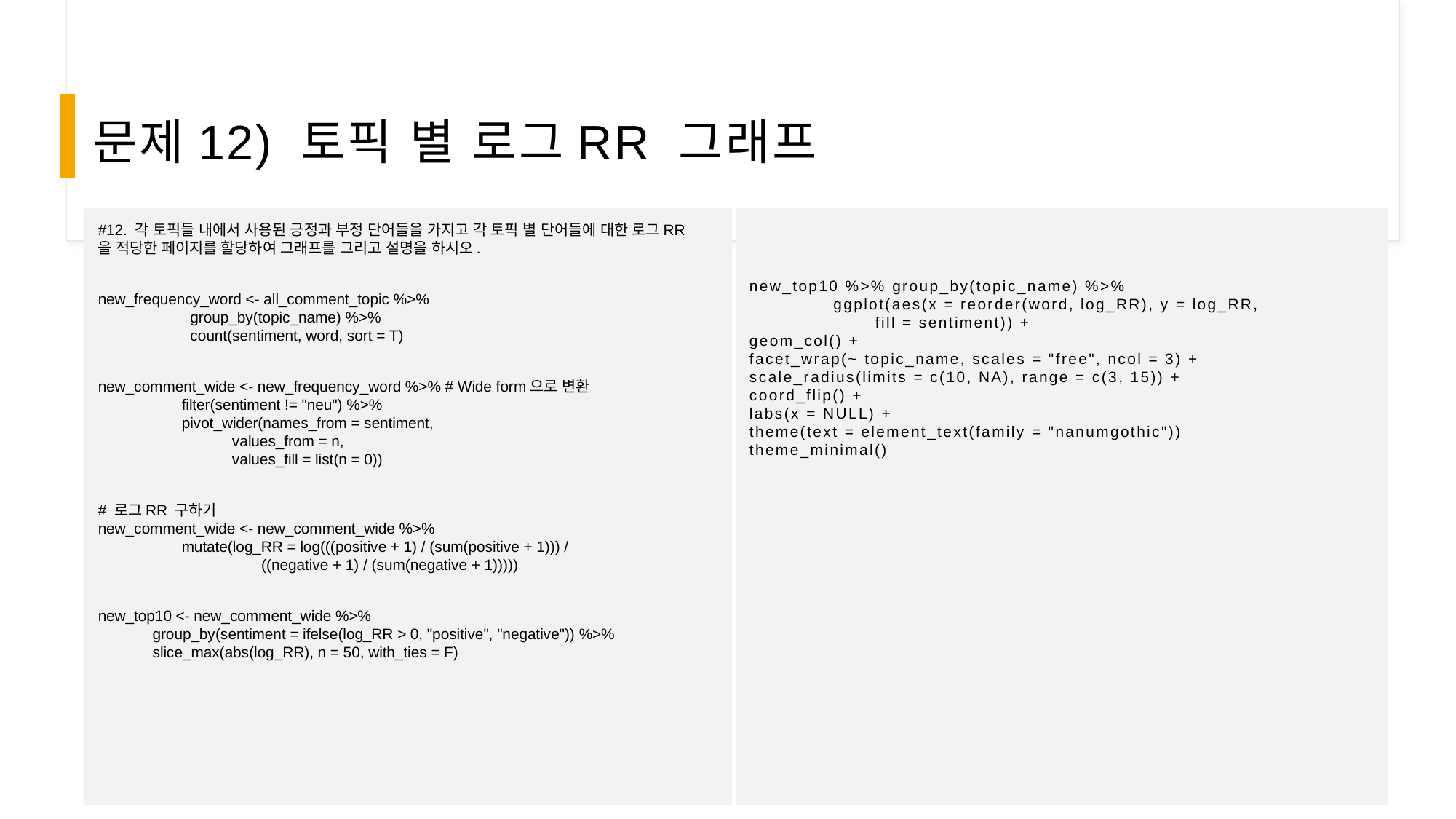

# 문제12) 토픽 별 로그RR 그래프

new_top10 %>% group_by(topic_name) %>%
              ggplot(aes(x = reorder(word, log_RR), y = log_RR,
                     fill = sentiment)) +
geom_col() +
facet_wrap(~ topic_name, scales = "free", ncol = 3) +
scale_radius(limits = c(10, NA), range = c(3, 15)) +
coord_flip() +
labs(x = NULL) +
theme(text = element_text(family = "nanumgothic"))
theme_minimal()

#12. 각 토픽들 내에서 사용된 긍정과 부정 단어들을 가지고 각 토픽 별 단어들에 대한 로그RR을 적당한 페이지를 할당하여 그래프를 그리고 설명을 하시오.

new_frequency_word <- all_comment_topic %>%
                      group_by(topic_name) %>%
                      count(sentiment, word, sort = T)

new_comment_wide <- new_frequency_word %>% # Wide form으로 변환
                    filter(sentiment != "neu") %>%
                    pivot_wider(names_from = sentiment,
                                values_from = n,
                                values_fill = list(n = 0))

# 로그RR 구하기
new_comment_wide <- new_comment_wide %>%
                    mutate(log_RR = log(((positive + 1) / (sum(positive + 1))) /
                                       ((negative + 1) / (sum(negative + 1)))))

new_top10 <- new_comment_wide %>%
             group_by(sentiment = ifelse(log_RR > 0, "positive", "negative")) %>%
             slice_max(abs(log_RR), n = 50, with_ties = F)